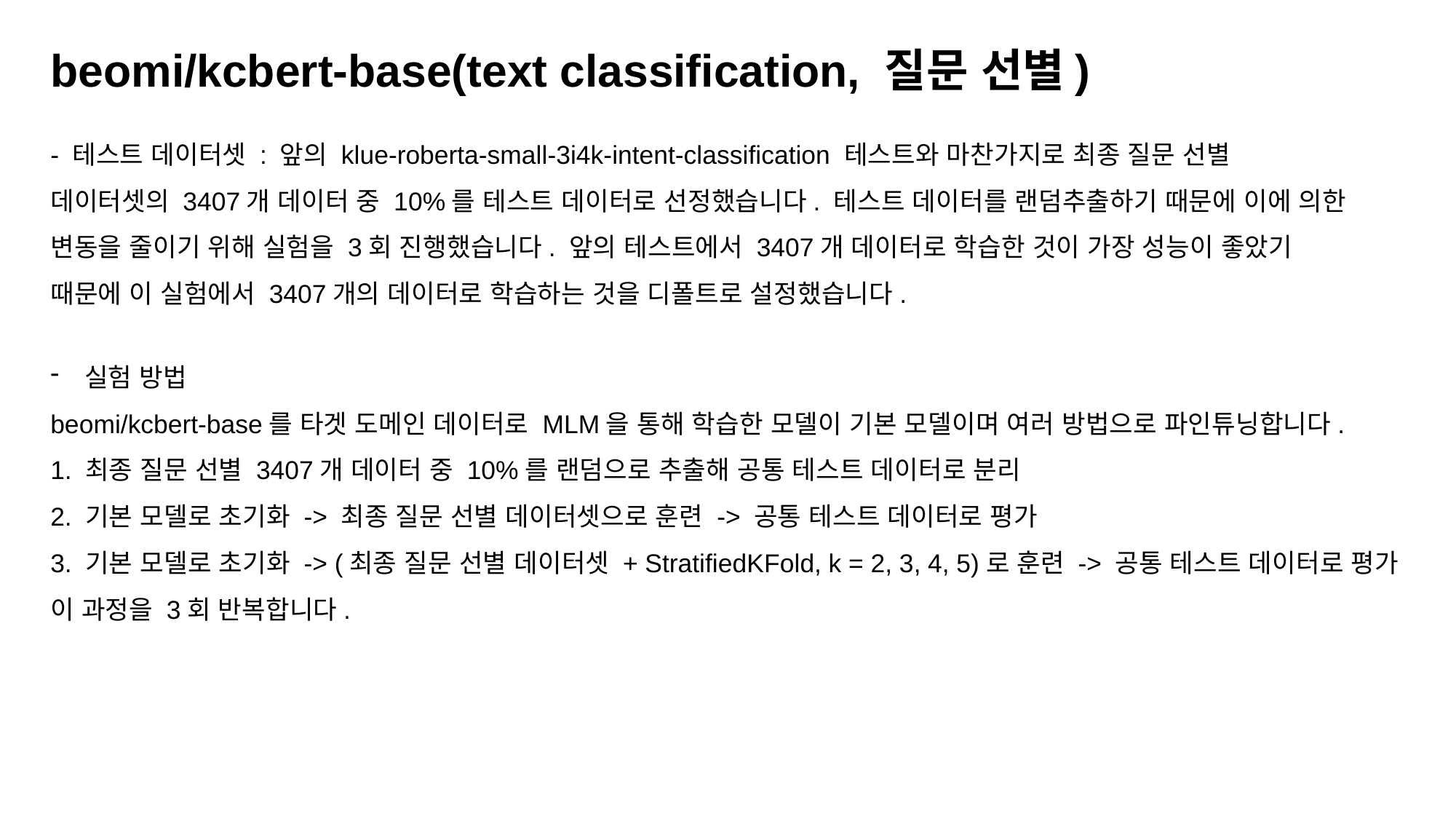

# beomi/kcbert-base(text classification, 질문 선별)
- 테스트 데이터셋 : 앞의 klue-roberta-small-3i4k-intent-classification 테스트와 마찬가지로 최종 질문 선별 데이터셋의 3407개 데이터 중 10%를 테스트 데이터로 선정했습니다. 테스트 데이터를 랜덤추출하기 때문에 이에 의한 변동을 줄이기 위해 실험을 3회 진행했습니다. 앞의 테스트에서 3407개 데이터로 학습한 것이 가장 성능이 좋았기 때문에 이 실험에서 3407개의 데이터로 학습하는 것을 디폴트로 설정했습니다.
실험 방법
beomi/kcbert-base를 타겟 도메인 데이터로 MLM을 통해 학습한 모델이 기본 모델이며 여러 방법으로 파인튜닝합니다.
1. 최종 질문 선별 3407개 데이터 중 10%를 랜덤으로 추출해 공통 테스트 데이터로 분리
2. 기본 모델로 초기화 -> 최종 질문 선별 데이터셋으로 훈련 -> 공통 테스트 데이터로 평가
3. 기본 모델로 초기화 -> (최종 질문 선별 데이터셋 + StratifiedKFold, k = 2, 3, 4, 5)로 훈련 -> 공통 테스트 데이터로 평가
이 과정을 3회 반복합니다.